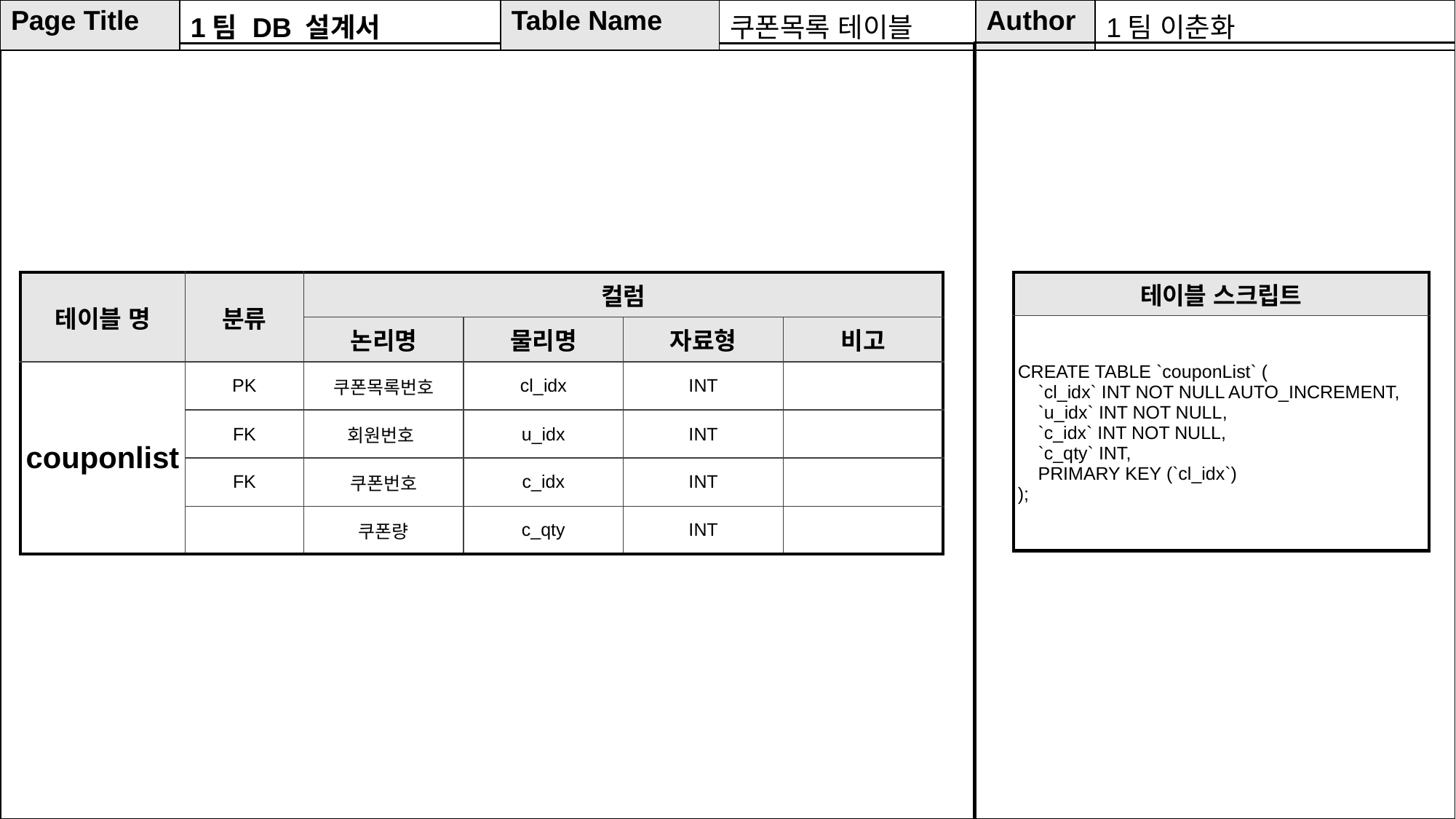

| Page Title | 1팀 DB 설계서 | Table Name | 쿠폰목록 테이블 | Author | 1팀 이춘화 |
| --- | --- | --- | --- | --- | --- |

| 테이블 명 | 분류 | 컬럼 |  |  |  |
| --- | --- | --- | --- | --- | --- |
|  |  | 논리명 | 물리명 | 자료형 | 비고 |
| couponlist | PK | 쿠폰목록번호 | cl\_idx | INT |  |
|  | FK | 회원번호 | u\_idx | INT |  |
|  | FK | 쿠폰번호 | c\_idx | INT |  |
|  |  | 쿠폰량 | c\_qty | INT |  |
| 테이블 스크립트 |
| --- |
| CREATE TABLE `couponList` ( `cl\_idx` INT NOT NULL AUTO\_INCREMENT, `u\_idx` INT NOT NULL, `c\_idx` INT NOT NULL, `c\_qty` INT, PRIMARY KEY (`cl\_idx`) ); |